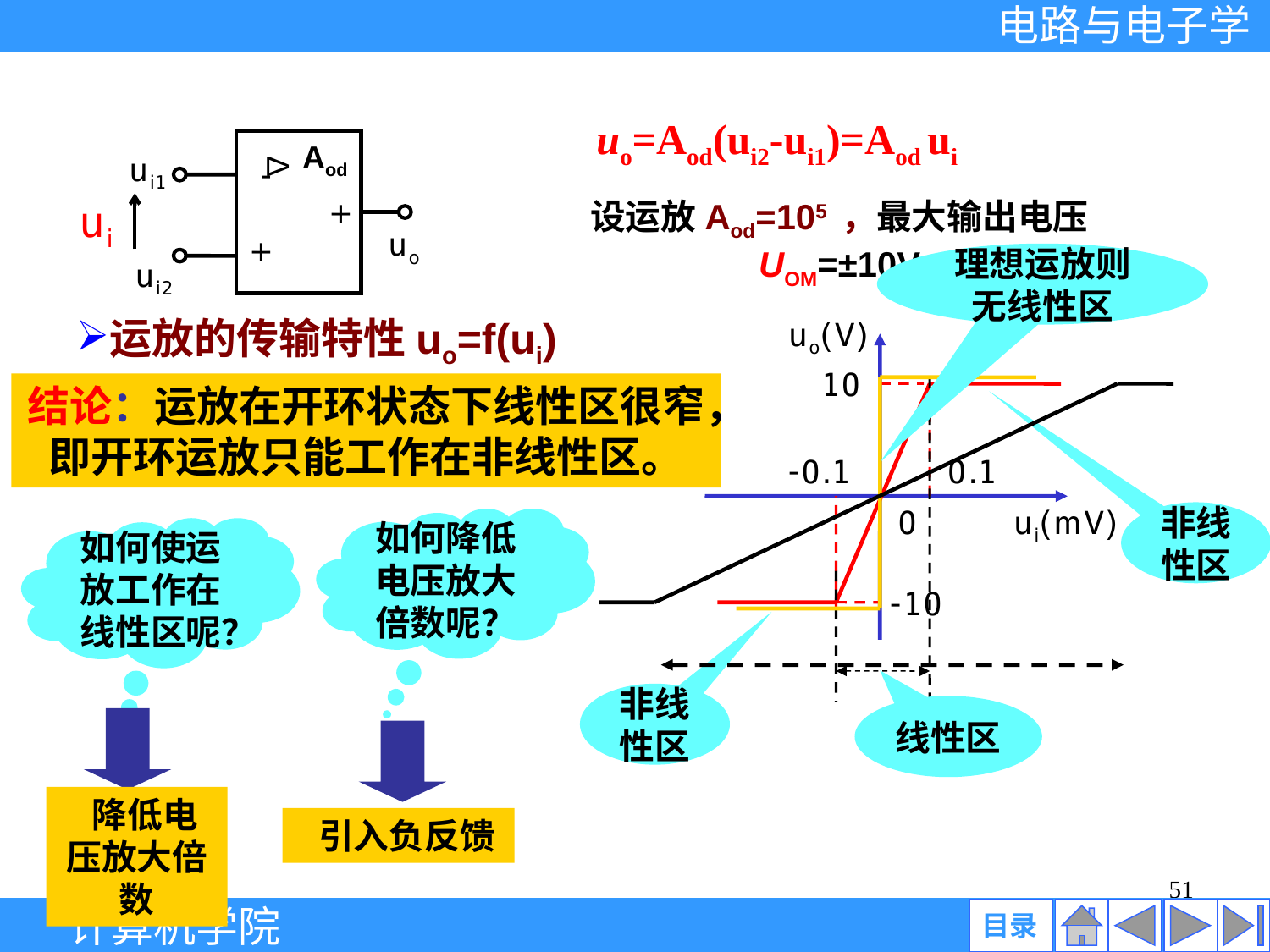

uo=Aod(ui2-ui1)=Aod ui

 Aod
ui1
-

+

uo
+
ui2

Δ
设运放Aod=105 ，最大输出电压 UOM=±10V
ui
理想运放则无线性区
运放的传输特性uo=f(ui)
uo(V)

0
ui(mV)
10

结论：运放在开环状态下线性区很窄，即开环运放只能工作在非线性区。

-0.1
0.1

非线性区
如何降低电压放大倍数呢？
如何使运放工作在线性区呢？

-10

非线性区
线性区

 降低电压放大倍数
 引入负反馈